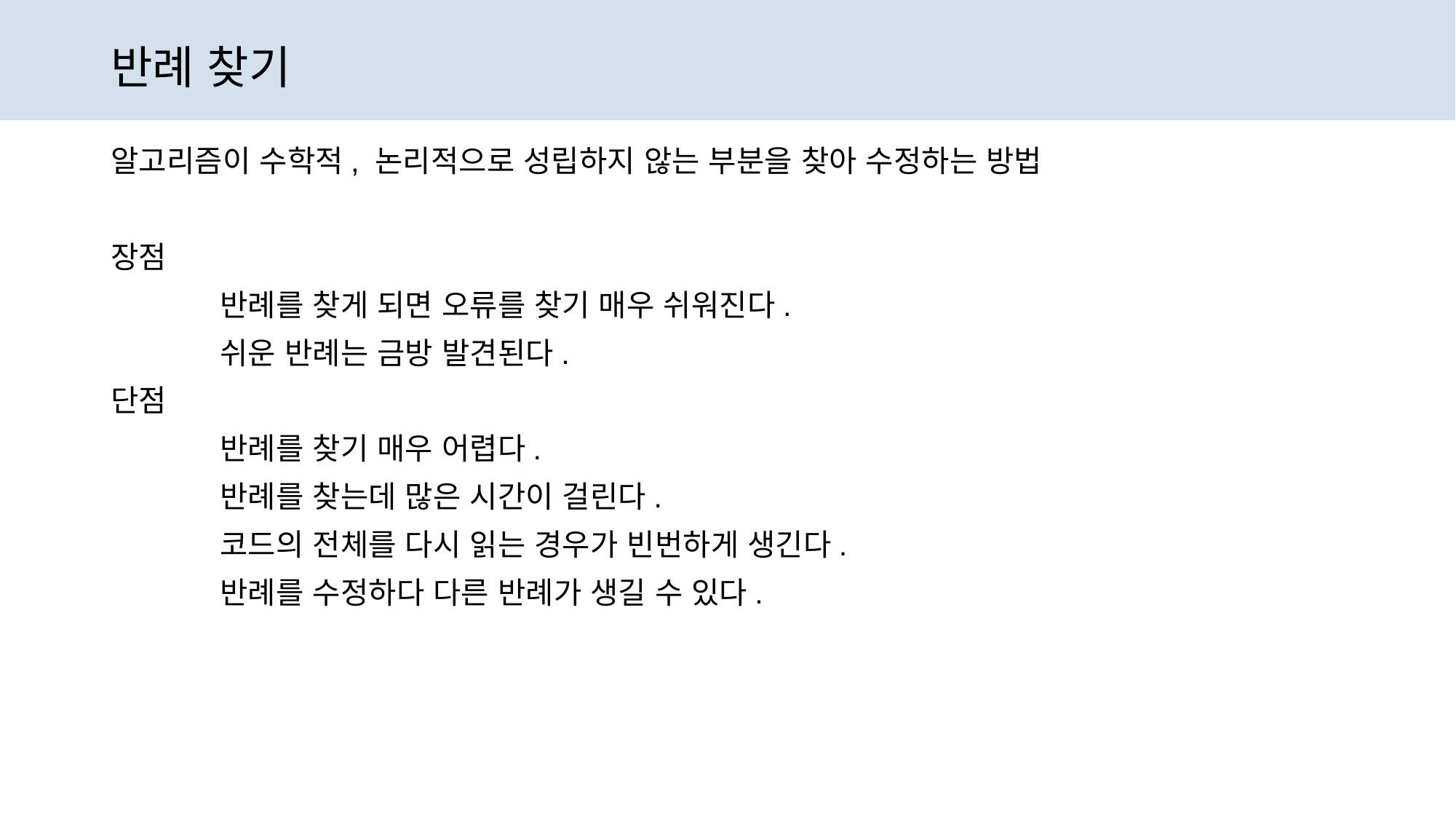

# 반례 찾기
알고리즘이 수학적, 논리적으로 성립하지 않는 부분을 찾아 수정하는 방법

장점
	반례를 찾게 되면 오류를 찾기 매우 쉬워진다.
	쉬운 반례는 금방 발견된다.
단점
	반례를 찾기 매우 어렵다.
	반례를 찾는데 많은 시간이 걸린다.
	코드의 전체를 다시 읽는 경우가 빈번하게 생긴다.
	반례를 수정하다 다른 반례가 생길 수 있다.